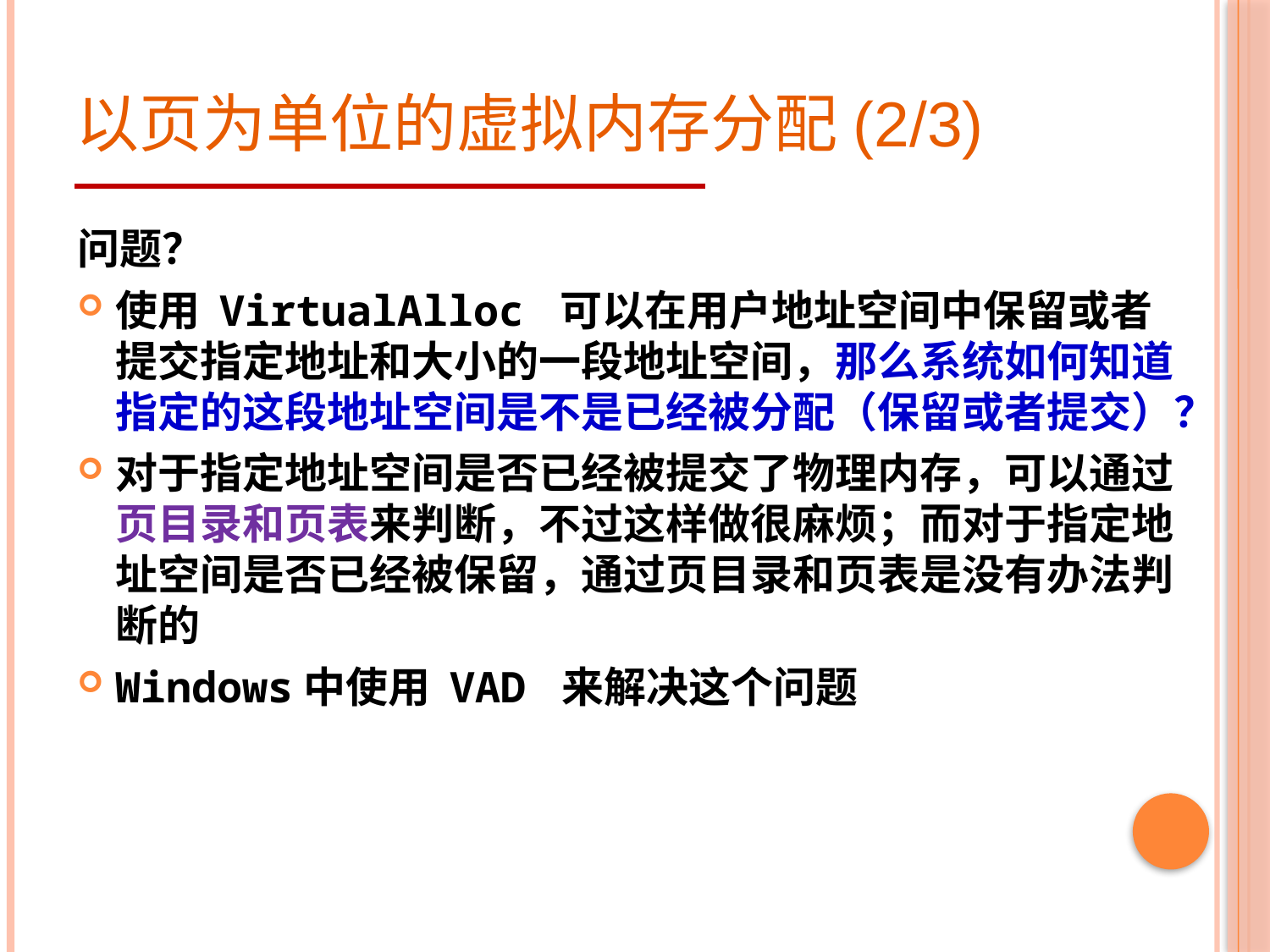

# 以页为单位的虚拟内存分配(2/3)
问题？
使用 VirtualAlloc 可以在用户地址空间中保留或者提交指定地址和大小的一段地址空间，那么系统如何知道指定的这段地址空间是不是已经被分配（保留或者提交）？
对于指定地址空间是否已经被提交了物理内存，可以通过页目录和页表来判断，不过这样做很麻烦；而对于指定地址空间是否已经被保留，通过页目录和页表是没有办法判断的
Windows中使用 VAD 来解决这个问题